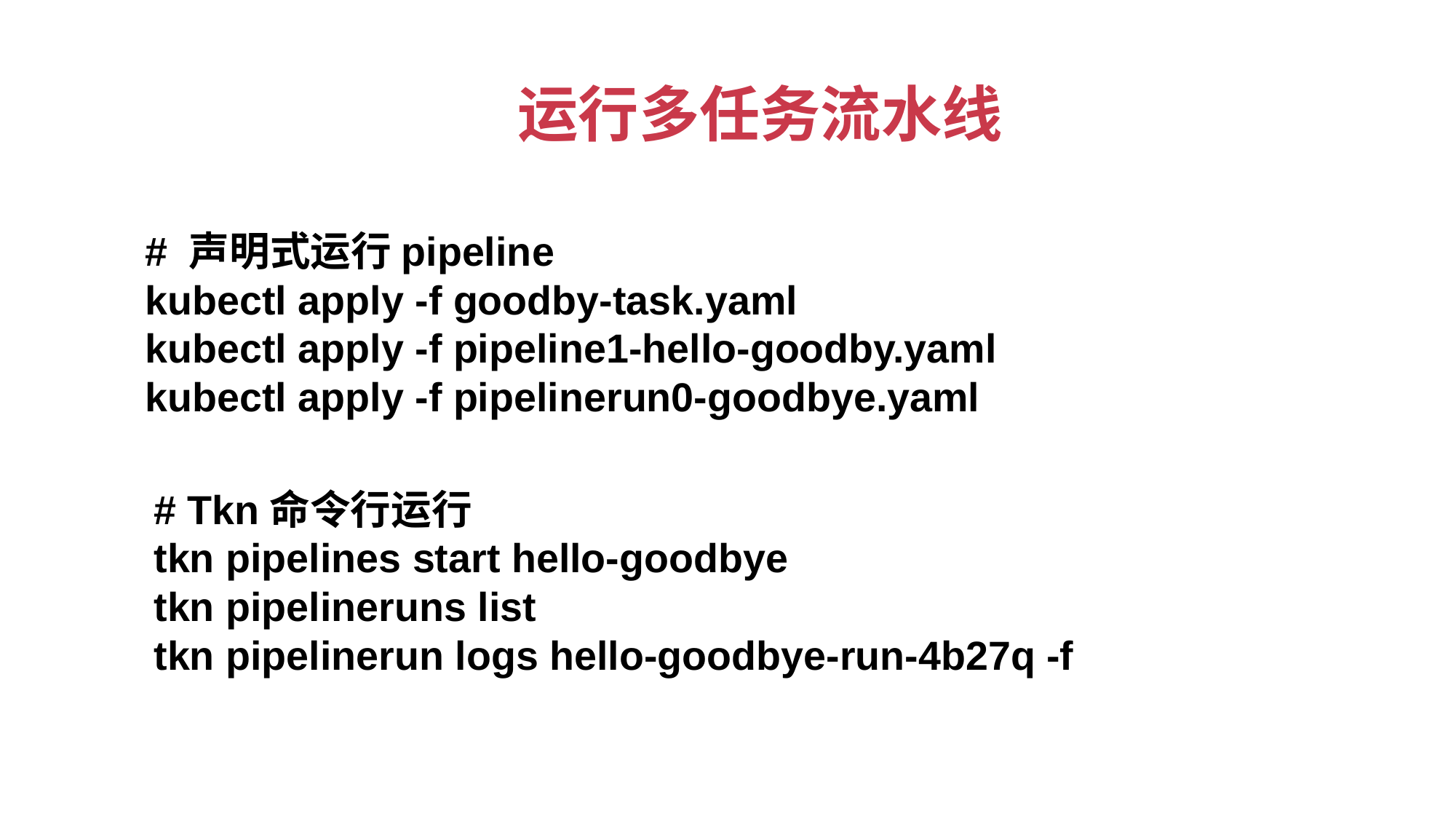

运行多任务流水线
# 声明式运行pipeline
kubectl apply -f goodby-task.yaml
kubectl apply -f pipeline1-hello-goodby.yaml
kubectl apply -f pipelinerun0-goodbye.yaml

# Tkn命令行运行
tkn pipelines start hello-goodbye
tkn pipelineruns list
tkn pipelinerun logs hello-goodbye-run-4b27q -f